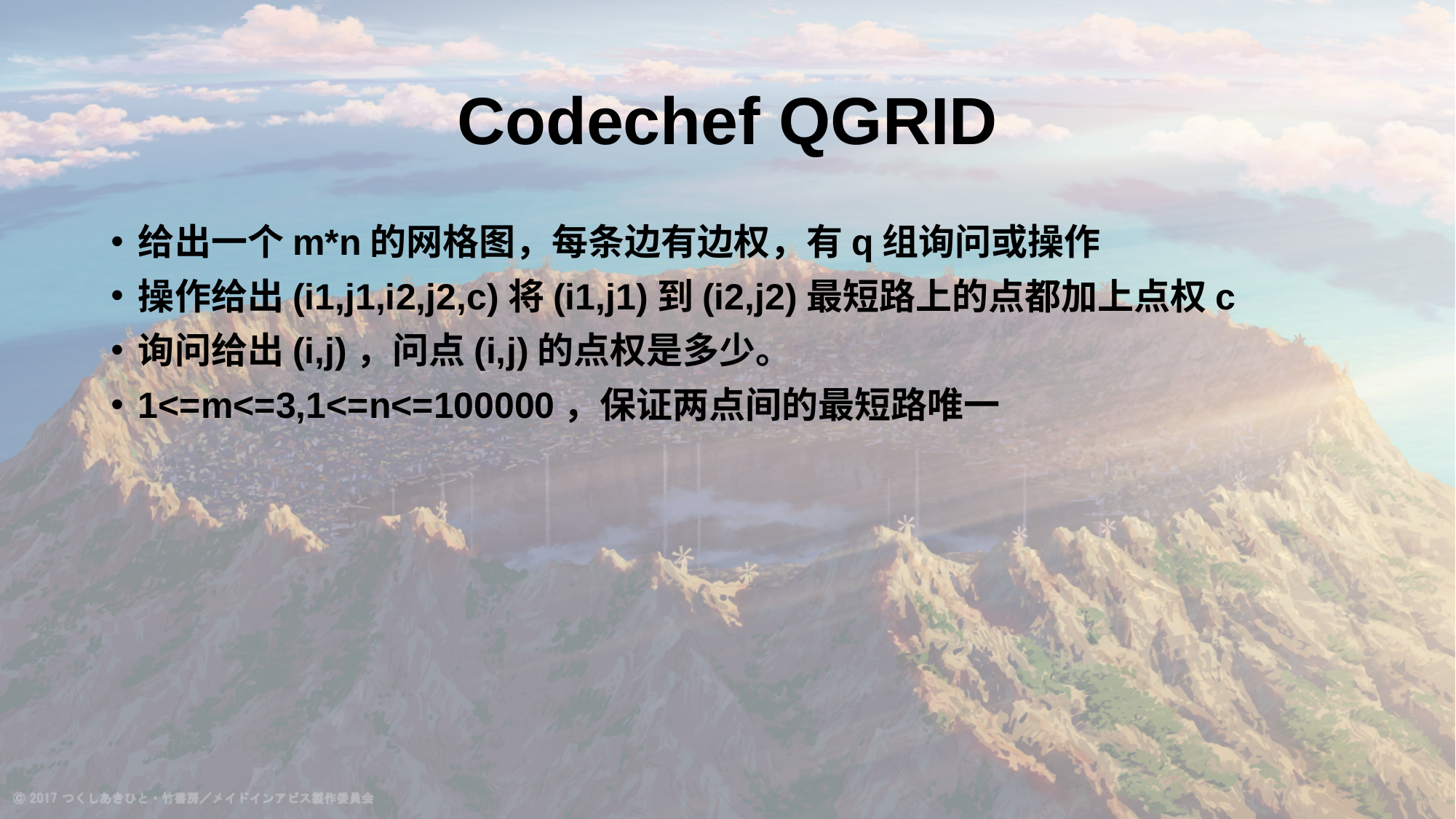

# Codechef QGRID
给出一个m*n的网格图，每条边有边权，有q组询问或操作
操作给出(i1,j1,i2,j2,c)将(i1,j1)到(i2,j2)最短路上的点都加上点权c
询问给出(i,j)，问点(i,j)的点权是多少。
1<=m<=3,1<=n<=100000，保证两点间的最短路唯一